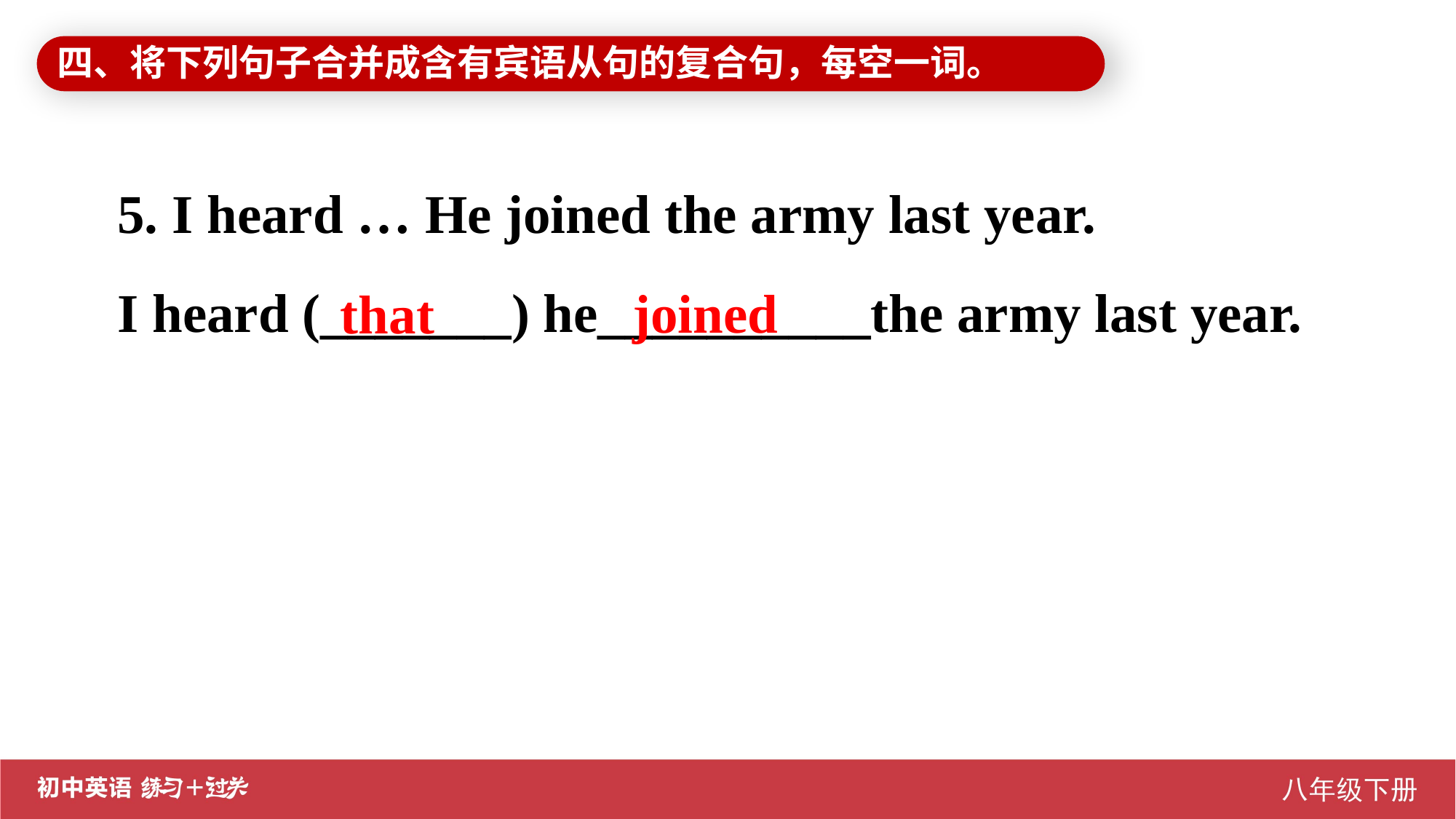

四、将下列句子合并成含有宾语从句的复合句，每空一词。

5. I heard … He joined the army last year.
I heard (_______) he__________the army last year.
joined
that